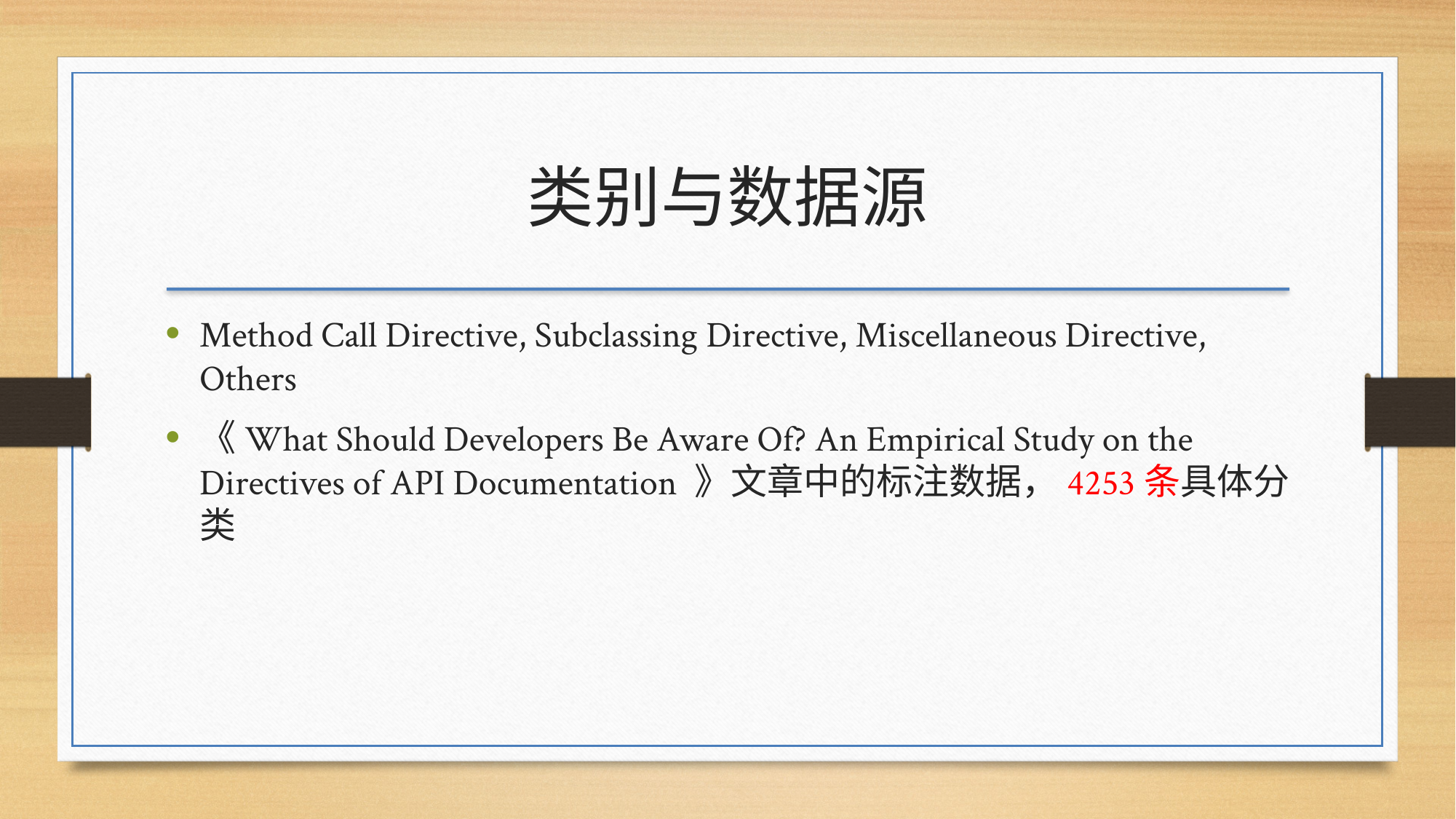

类别与数据源
Method Call Directive, Subclassing Directive, Miscellaneous Directive, Others
《What Should Developers Be Aware Of? An Empirical Study on the Directives of API Documentation 》文章中的标注数据，4253条具体分类